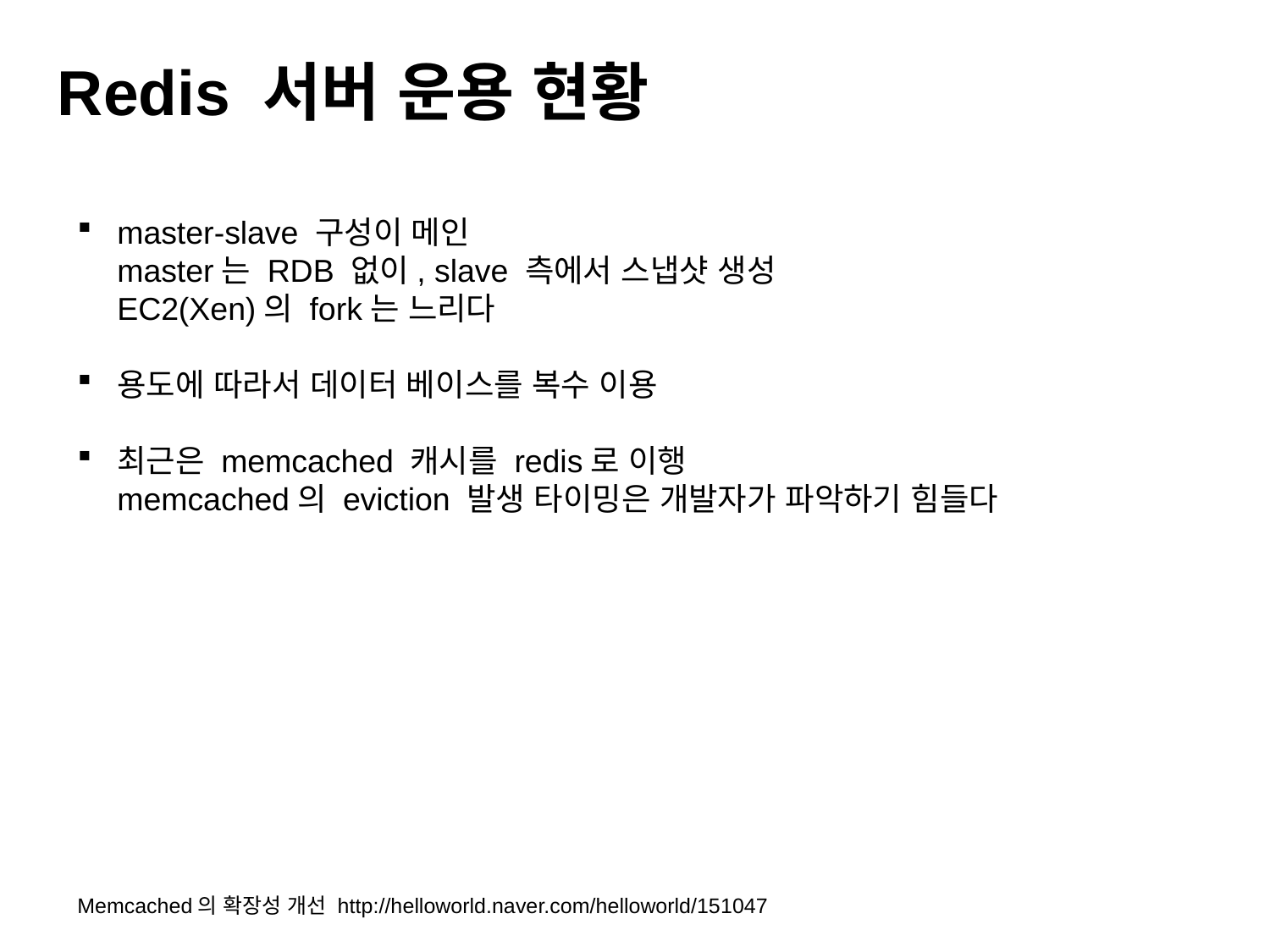

Redis 서버 운용 현황
master-slave 구성이 메인
master는 RDB 없이, slave 측에서 스냅샷 생성
EC2(Xen)의 fork는 느리다
용도에 따라서 데이터 베이스를 복수 이용
최근은 memcached 캐시를 redis로 이행
memcached의 eviction 발생 타이밍은 개발자가 파악하기 힘들다
Memcached의 확장성 개선 http://helloworld.naver.com/helloworld/151047